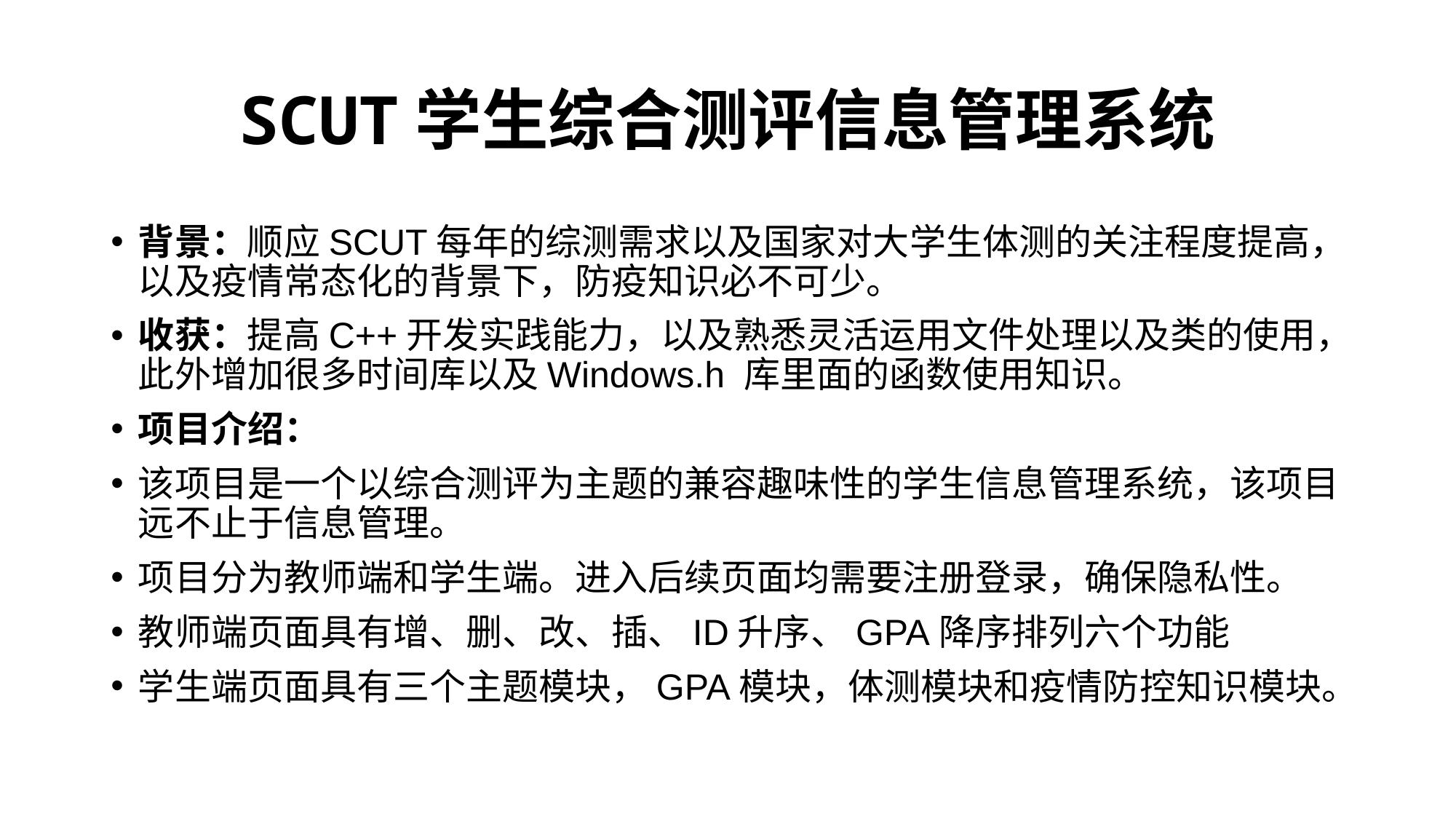

# SCUT学生综合测评信息管理系统
背景：顺应SCUT每年的综测需求以及国家对大学生体测的关注程度提高，以及疫情常态化的背景下，防疫知识必不可少。
收获：提高C++开发实践能力，以及熟悉灵活运用文件处理以及类的使用，此外增加很多时间库以及Windows.h 库里面的函数使用知识。
项目介绍：
该项目是一个以综合测评为主题的兼容趣味性的学生信息管理系统，该项目远不止于信息管理。
项目分为教师端和学生端。进入后续页面均需要注册登录，确保隐私性。
教师端页面具有增、删、改、插、ID升序、GPA降序排列六个功能
学生端页面具有三个主题模块，GPA模块，体测模块和疫情防控知识模块。